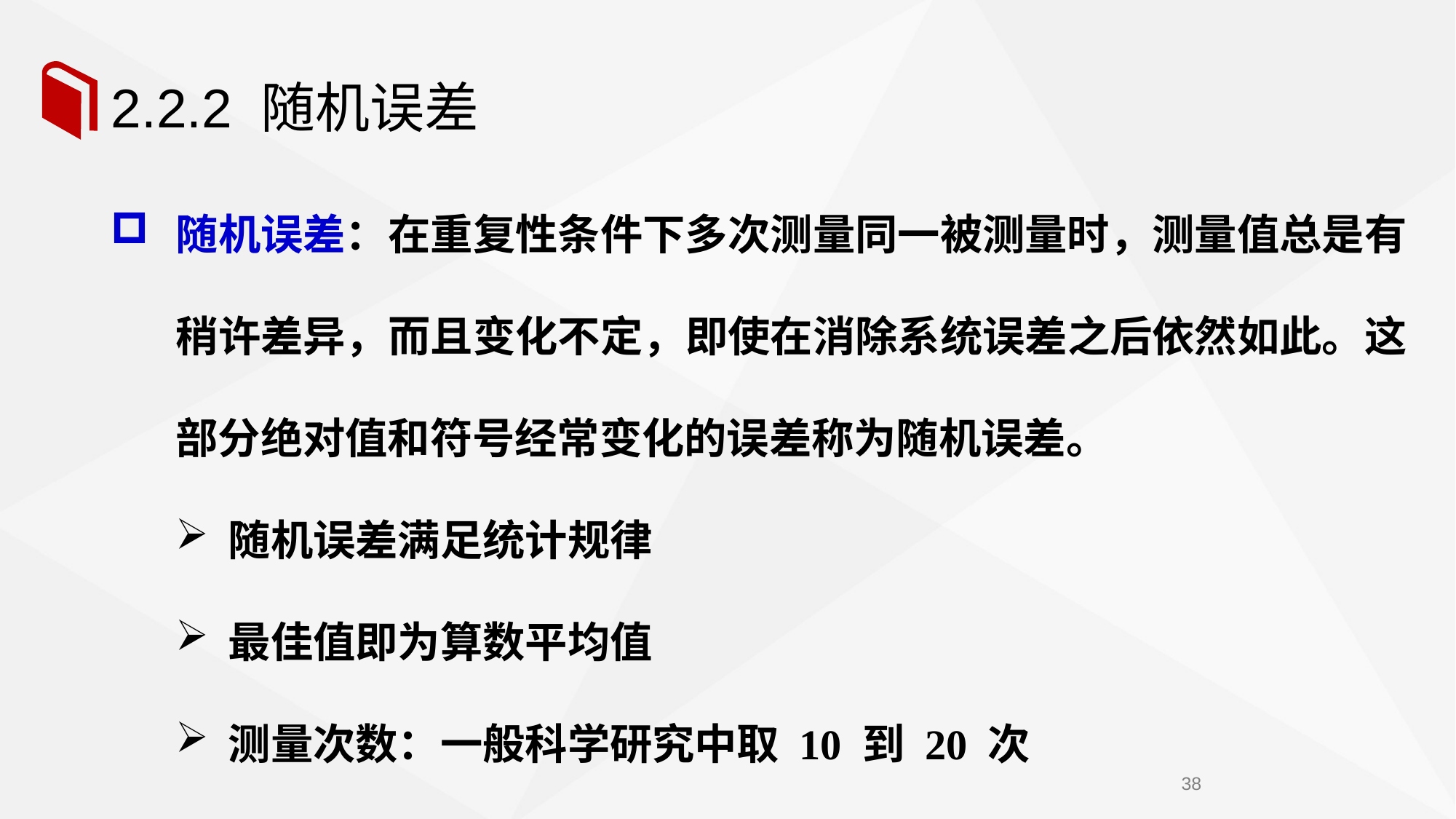

# 2.2.2 随机误差
随机误差：在重复性条件下多次测量同一被测量时，测量值总是有稍许差异，而且变化不定，即使在消除系统误差之后依然如此。这部分绝对值和符号经常变化的误差称为随机误差。
随机误差满足统计规律
最佳值即为算数平均值
测量次数：一般科学研究中取 10 到 20 次
38